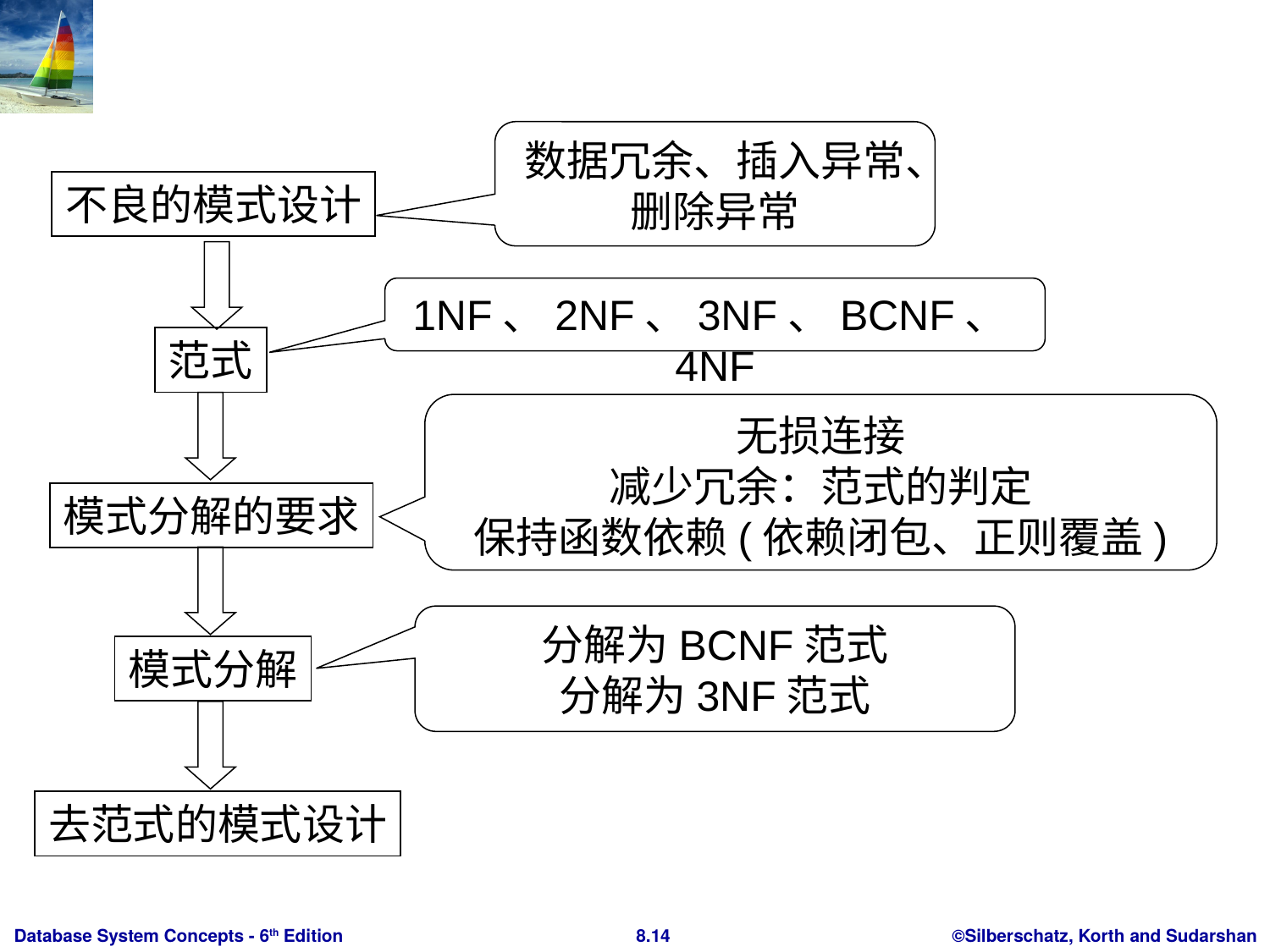

#
数据冗余、插入异常、删除异常

不良的模式设计

1NF、2NF、3NF、BCNF、4NF
范式

无损连接
减少冗余：范式的判定
保持函数依赖(依赖闭包、正则覆盖)
模式分解的要求

分解为BCNF范式
分解为3NF范式

模式分解

去范式的模式设计